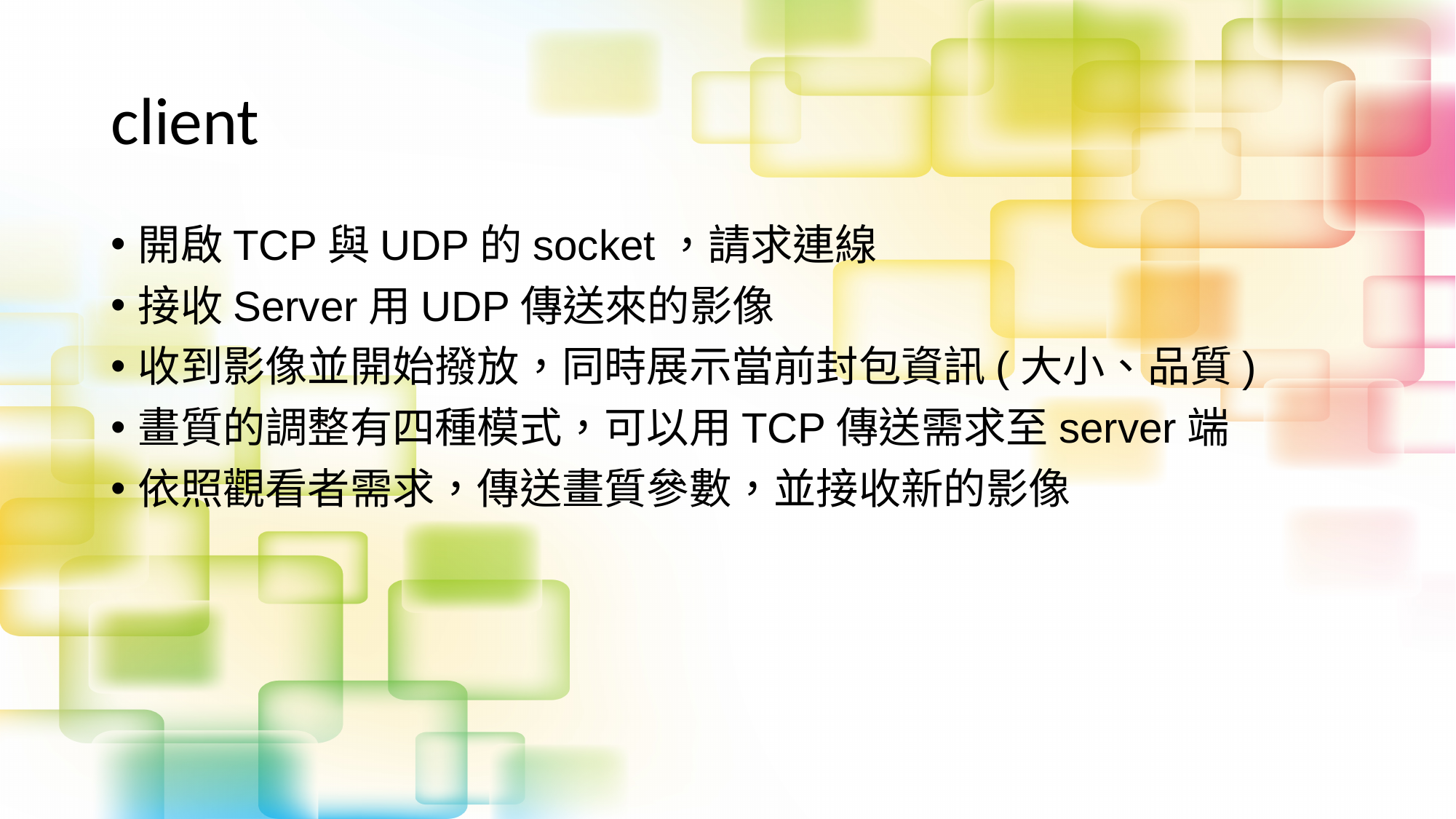

# client
開啟TCP與UDP的socket，請求連線
接收Server用UDP傳送來的影像
收到影像並開始撥放，同時展示當前封包資訊(大小、品質)
畫質的調整有四種模式，可以用TCP傳送需求至server端
依照觀看者需求，傳送畫質參數，並接收新的影像